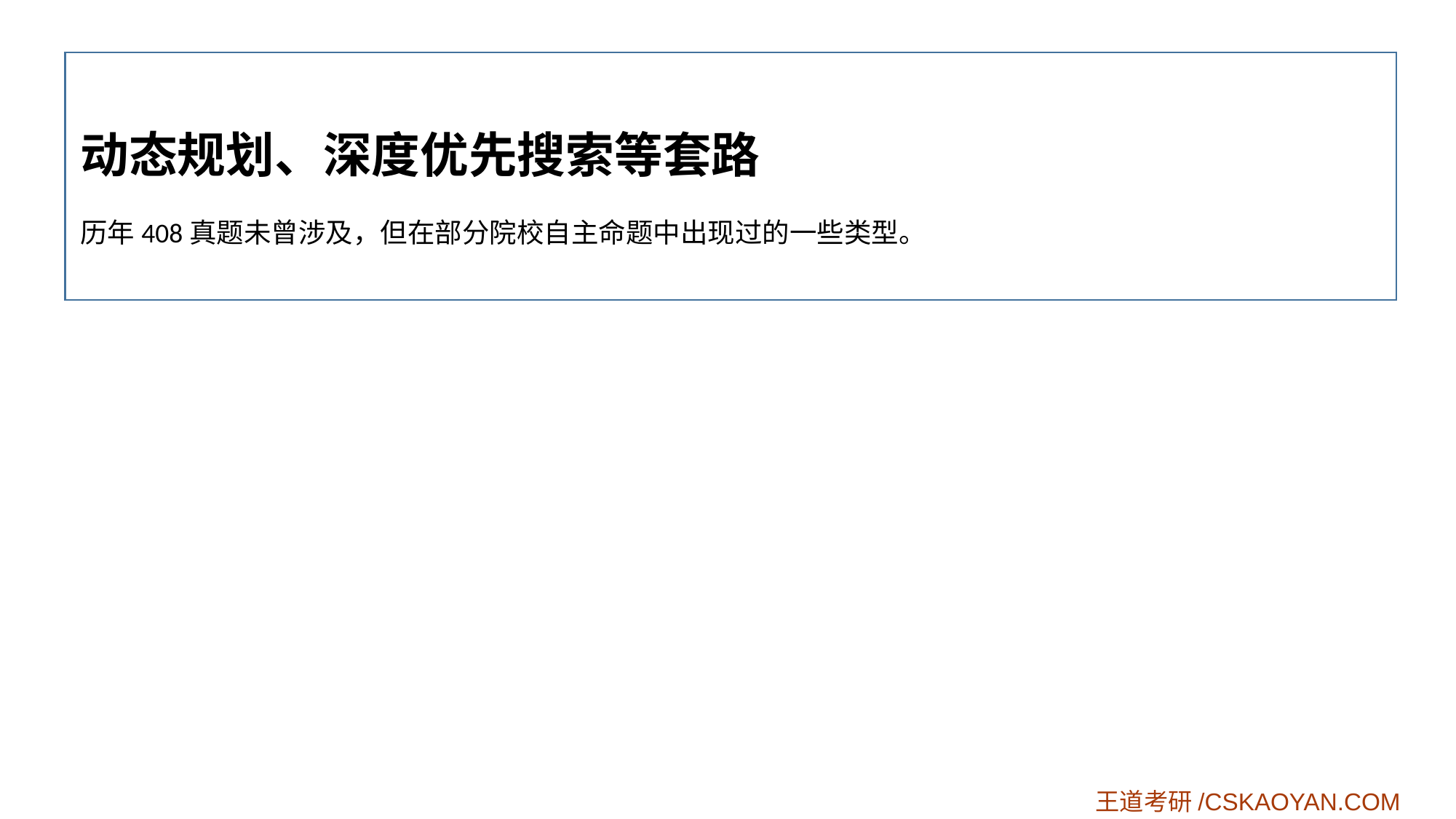

动态规划、深度优先搜索等套路
历年408真题未曾涉及，但在部分院校自主命题中出现过的一些类型。

王道考研/CSKAOYAN.COM